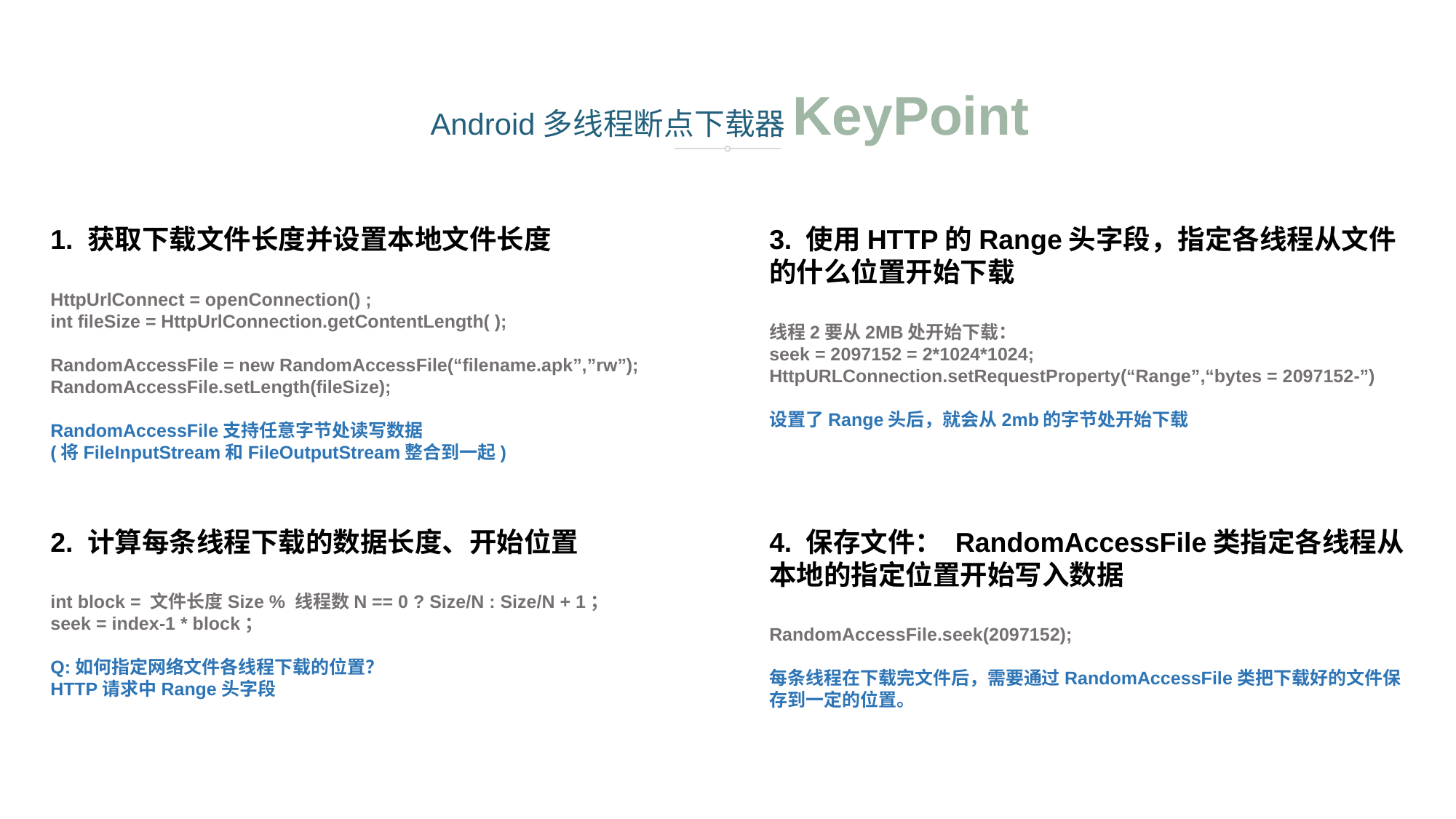

Android多线程断点下载器KeyPoint

1. 获取下载文件长度并设置本地文件长度

HttpUrlConnect = openConnection() ;
int fileSize = HttpUrlConnection.getContentLength( );

RandomAccessFile = new RandomAccessFile(“filename.apk”,”rw”);
RandomAccessFile.setLength(fileSize);

RandomAccessFile支持任意字节处读写数据
(将FileInputStream和FileOutputStream整合到一起)

3. 使用HTTP的Range头字段，指定各线程从文件的什么位置开始下载

线程2要从2MB处开始下载：
seek = 2097152 = 2*1024*1024;
HttpURLConnection.setRequestProperty(“Range”,“bytes = 2097152-”)

设置了Range头后，就会从2mb的字节处开始下载

2. 计算每条线程下载的数据长度、开始位置

int block = 文件长度Size % 线程数N == 0 ? Size/N : Size/N + 1；
seek = index-1 * block；

Q:如何指定网络文件各线程下载的位置？
HTTP请求中Range头字段

4. 保存文件： RandomAccessFile类指定各线程从本地的指定位置开始写入数据

RandomAccessFile.seek(2097152);

每条线程在下载完文件后，需要通过RandomAccessFile类把下载好的文件保存到一定的位置。